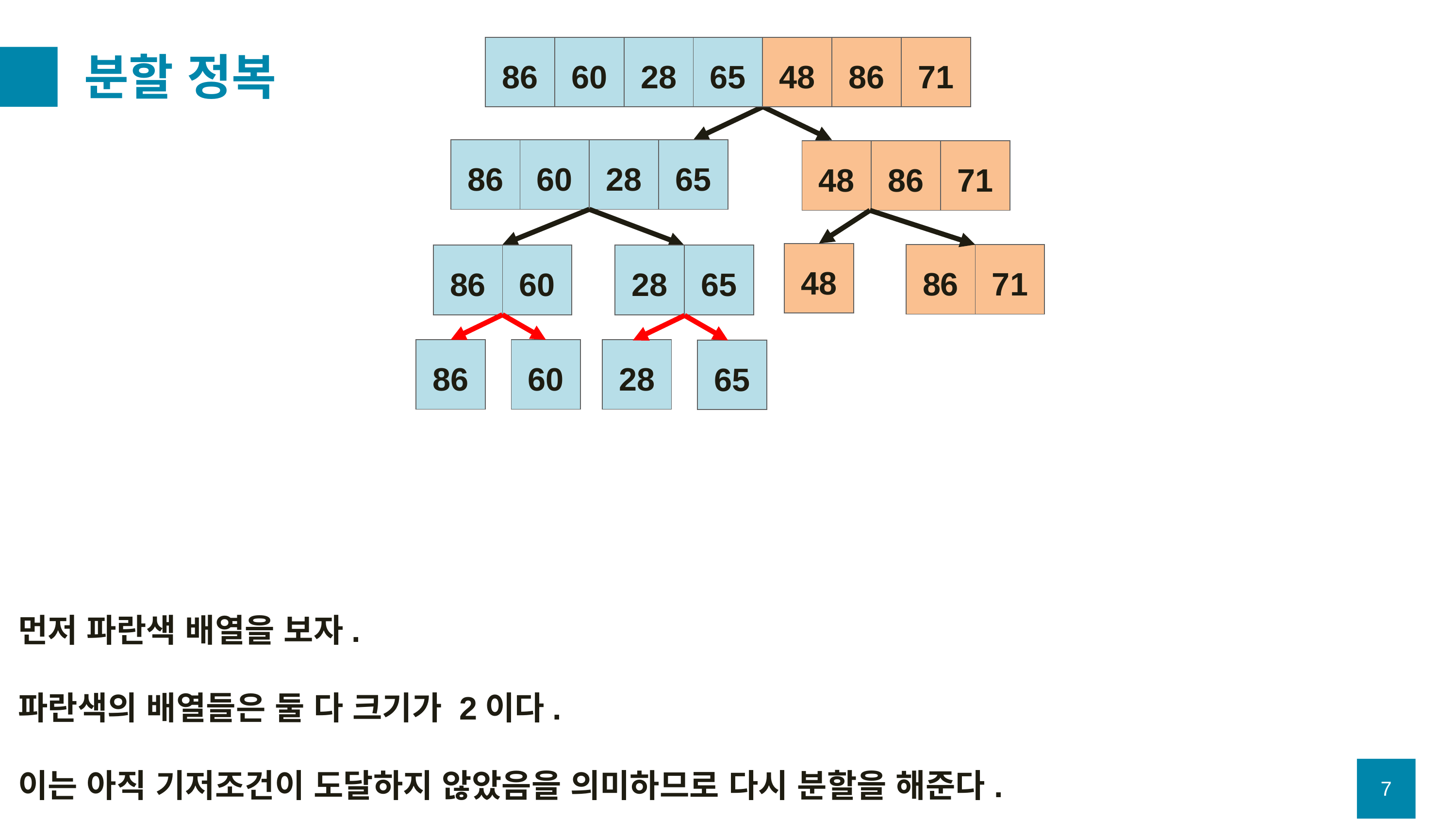

# 분할 정복
| 86 | 60 | 28 | 65 | 48 | 86 | 71 |
| --- | --- | --- | --- | --- | --- | --- |
| 86 | 60 | 28 | 65 |
| --- | --- | --- | --- |
| 48 | 86 | 71 |
| --- | --- | --- |
| 48 |
| --- |
| 86 | 71 |
| --- | --- |
| 86 | 60 |
| --- | --- |
| 28 | 65 |
| --- | --- |
| 28 |
| --- |
| 86 |
| --- |
| 60 |
| --- |
| 65 |
| --- |
먼저 파란색 배열을 보자.

파란색의 배열들은 둘 다 크기가 2이다.

이는 아직 기저조건이 도달하지 않았음을 의미하므로 다시 분할을 해준다.
7